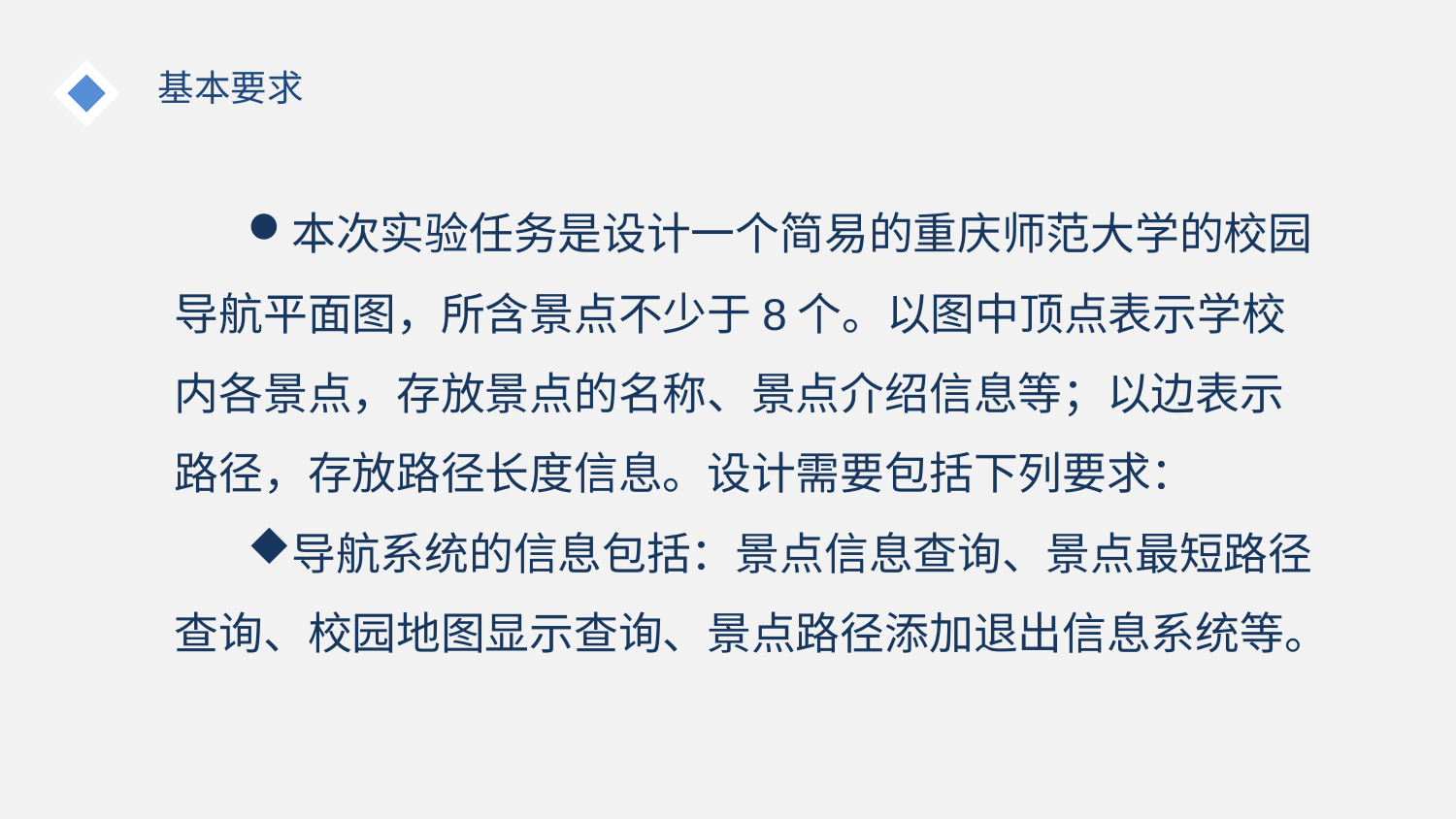

基本要求
本次实验任务是设计一个简易的重庆师范大学的校园导航平面图，所含景点不少于8个。以图中顶点表示学校内各景点，存放景点的名称、景点介绍信息等；以边表示路径，存放路径长度信息。设计需要包括下列要求：
导航系统的信息包括：景点信息查询、景点最短路径查询、校园地图显示查询、景点路径添加退出信息系统等。